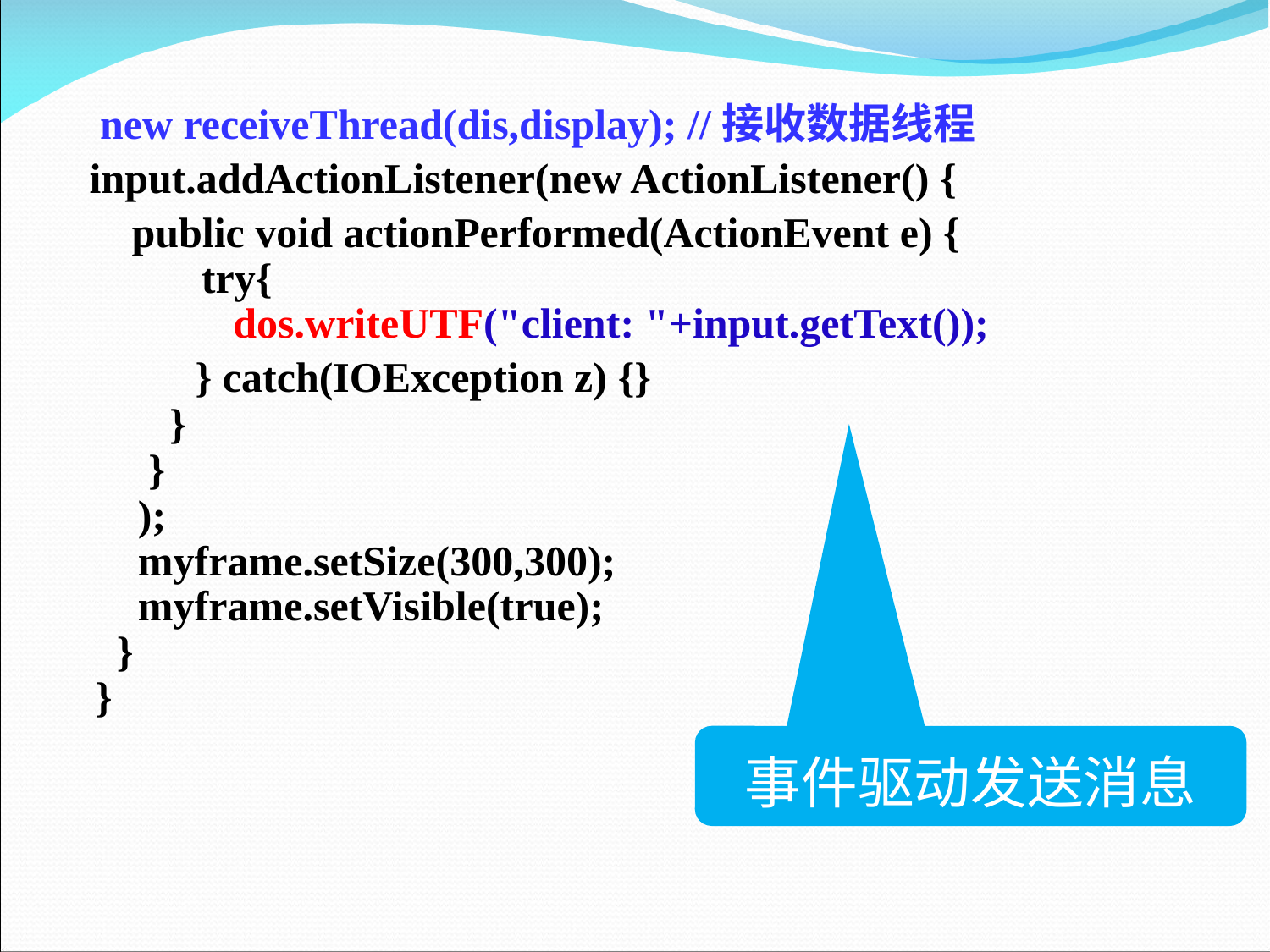

new receiveThread(dis,display); //接收数据线程
   input.addActionListener(new ActionListener() {
       public void actionPerformed(ActionEvent e) { 
          try{
             dos.writeUTF("client: "+input.getText());
             } catch(IOException z) {}
       }
     }
    );
    myframe.setSize(300,300);
    myframe.setVisible(true);
  }
}

事件驱动发送消息